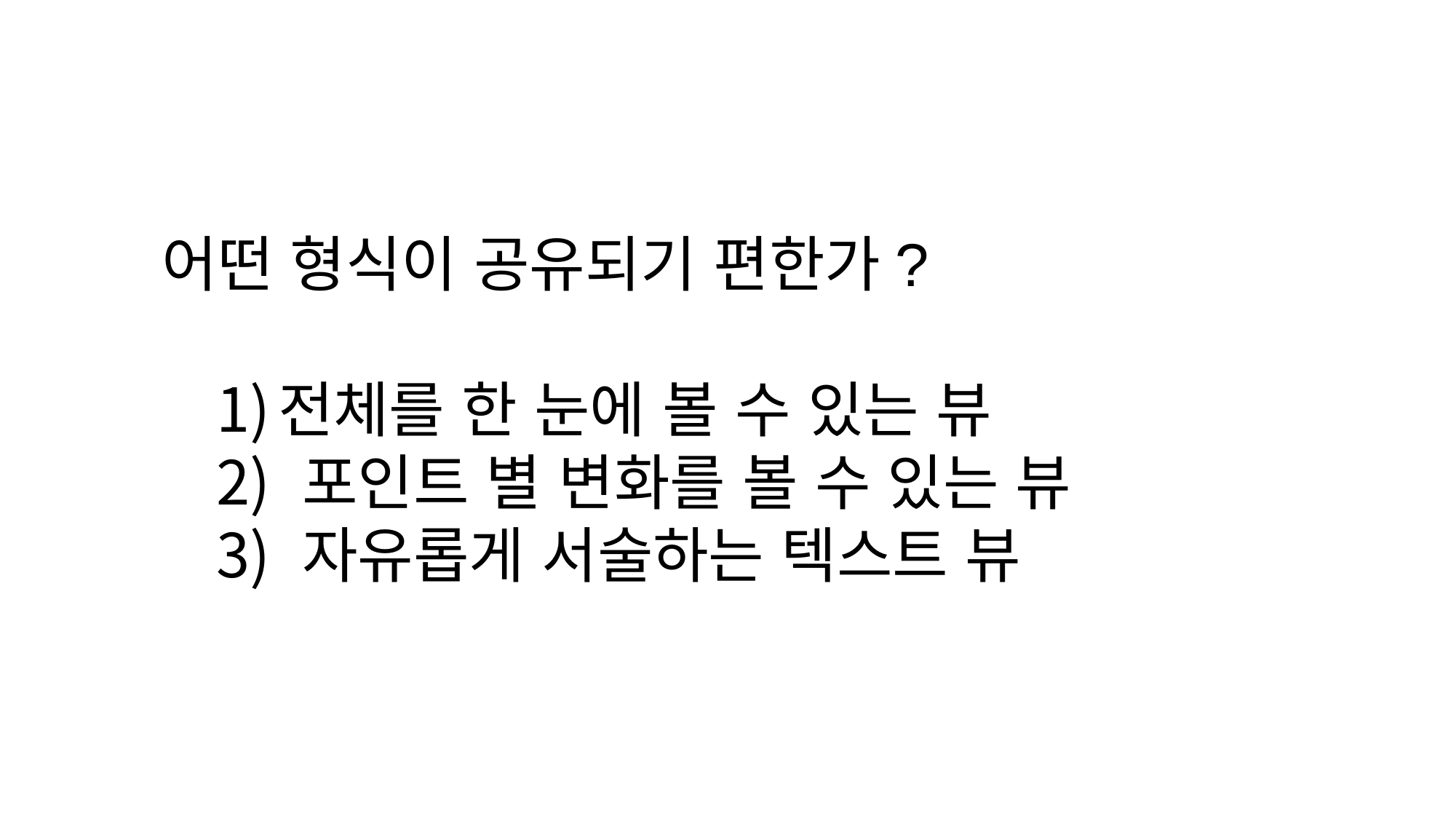

어떤 형식이 공유되기 편한가?

전체를 한 눈에 볼 수 있는 뷰
 포인트 별 변화를 볼 수 있는 뷰
 자유롭게 서술하는 텍스트 뷰